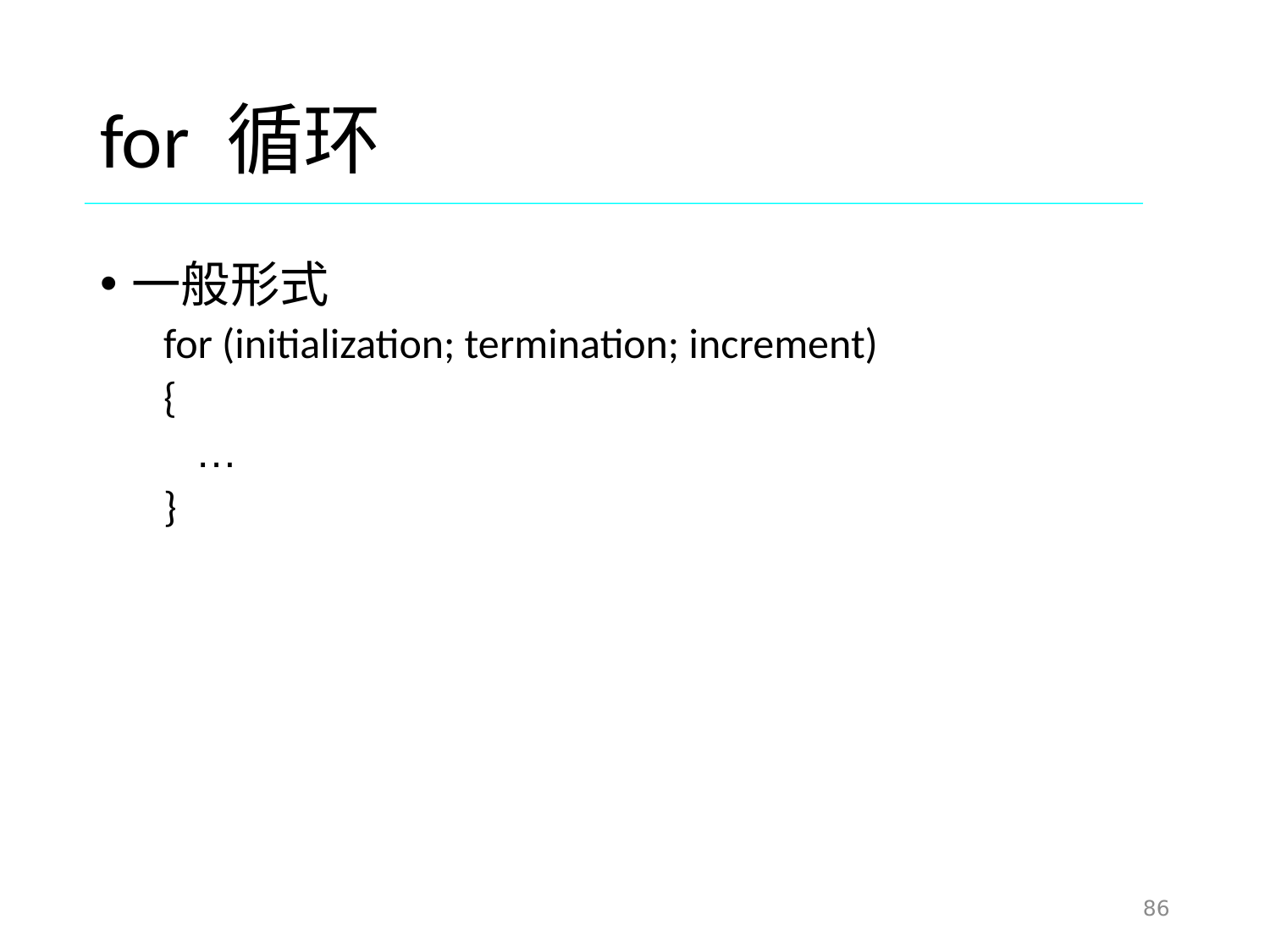

# for 循环

一般形式
for (initialization; termination; increment)
{
	…
}

86